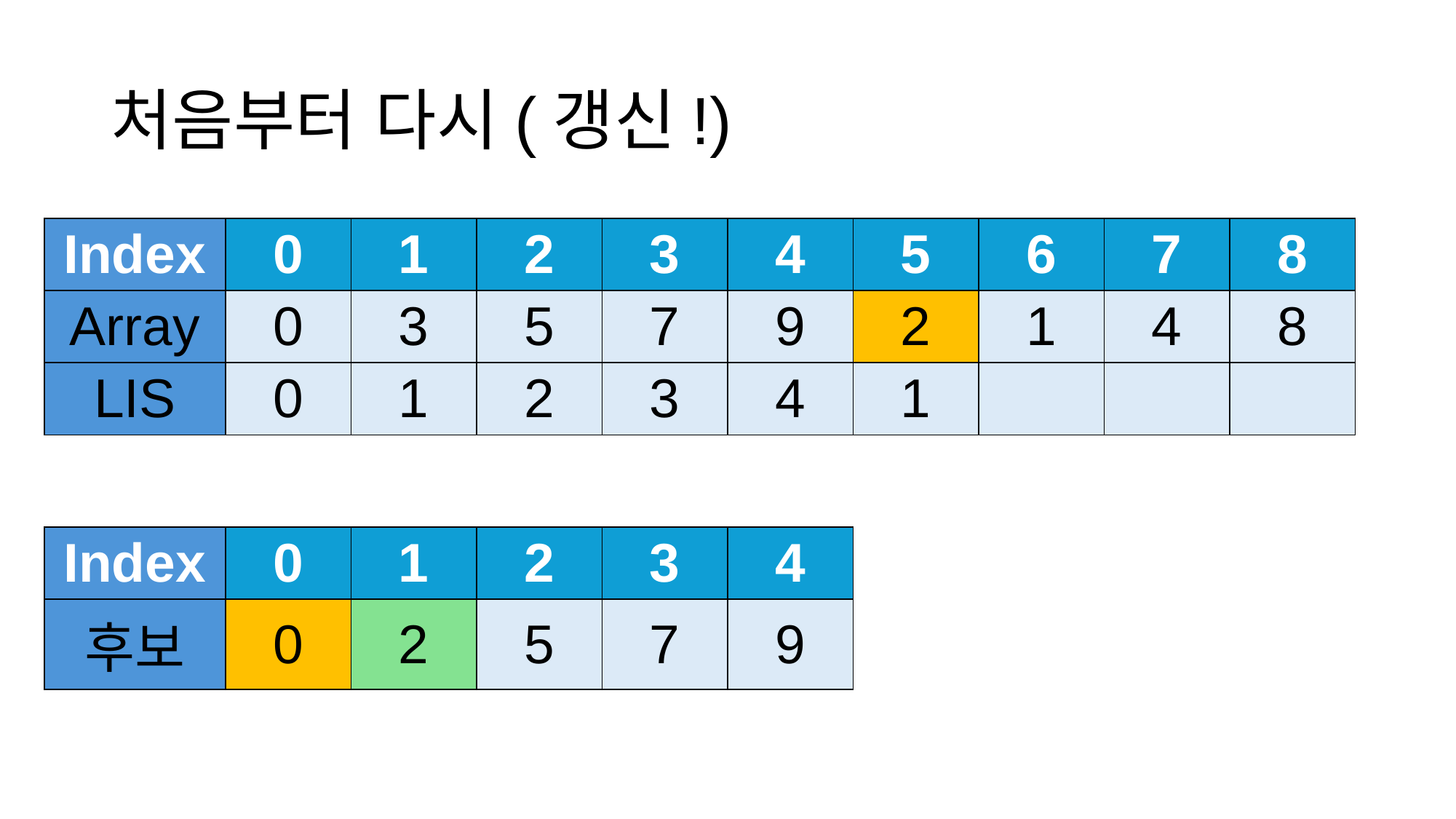

# 처음부터 다시(갱신!)
| Index | 0 | 1 | 2 | 3 | 4 | 5 | 6 | 7 | 8 |
| --- | --- | --- | --- | --- | --- | --- | --- | --- | --- |
| Array | 0 | 3 | 5 | 7 | 9 | 2 | 1 | 4 | 8 |
| LIS | 0 | 1 | 2 | 3 | 4 | 1 |  |  |  |

| Index | 0 | 1 | 2 | 3 | 4 |
| --- | --- | --- | --- | --- | --- |
| 후보 | 0 | 2 | 5 | 7 | 9 |